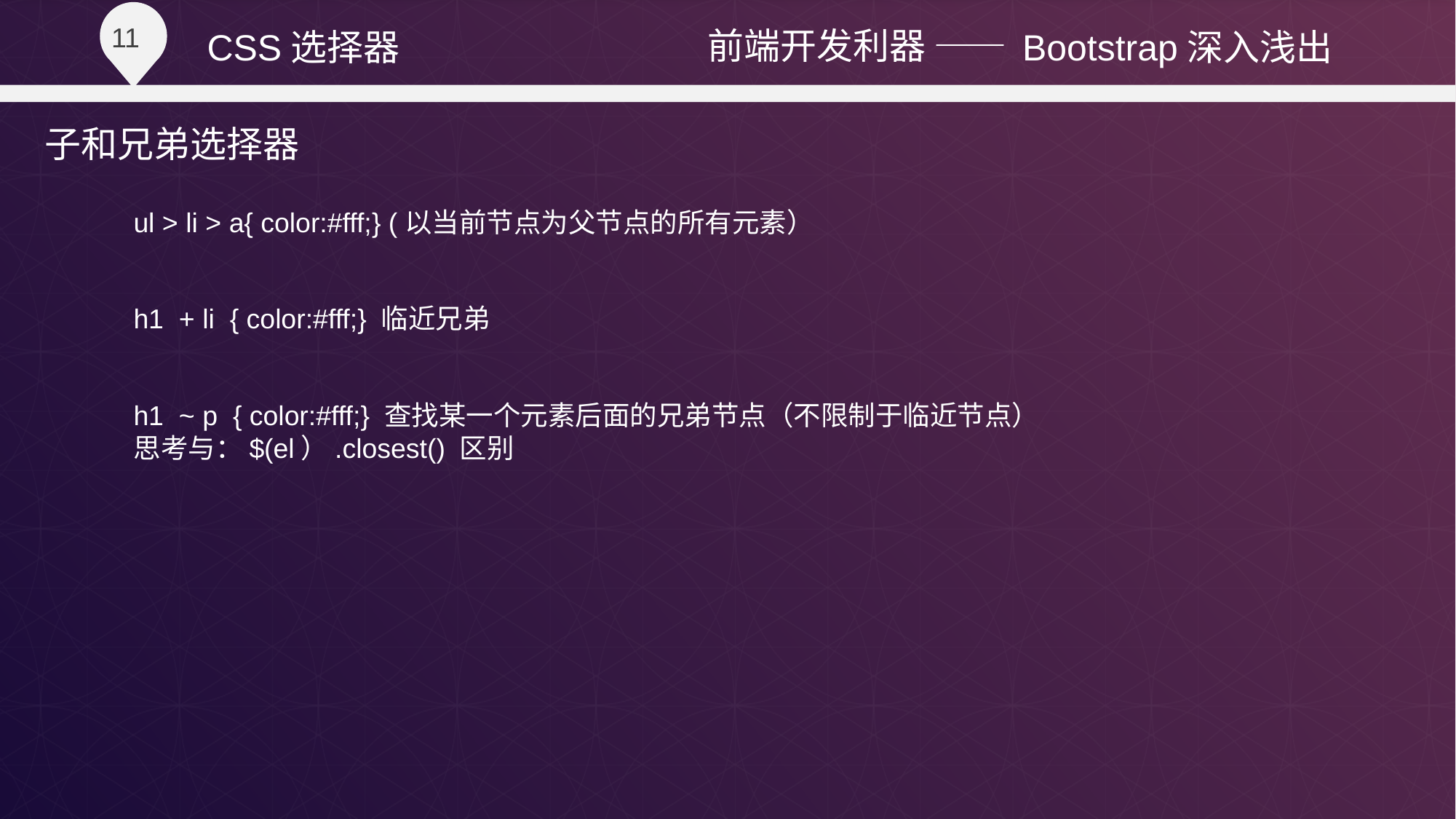

CSS选择器
子和兄弟选择器
ul > li > a{ color:#fff;} (以当前节点为父节点的所有元素）
h1  + li  { color:#fff;} 临近兄弟
h1  ~ p  { color:#fff;} 查找某一个元素后面的兄弟节点（不限制于临近节点）
思考与：$(el）.closest() 区别